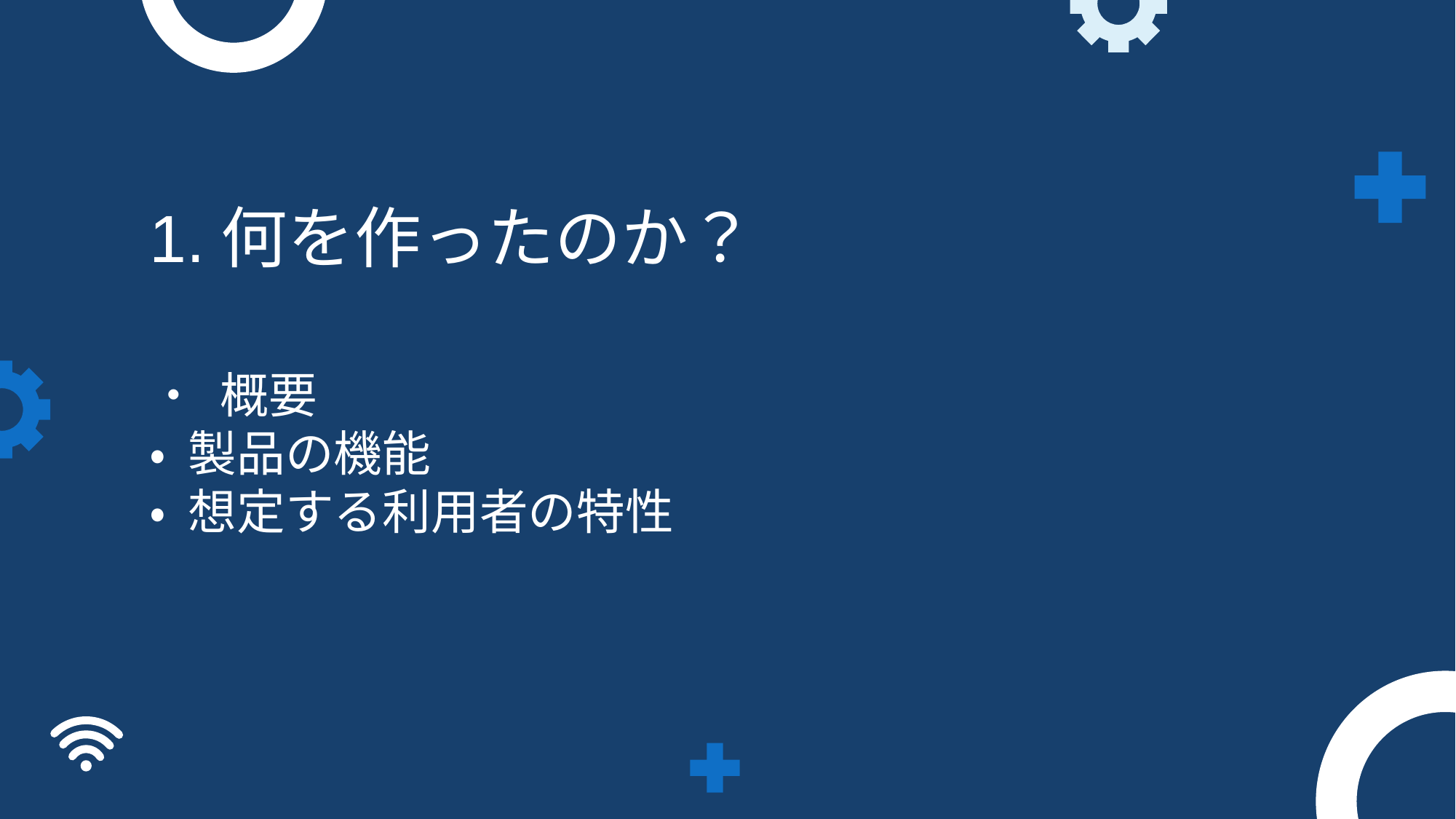

# 1.何を作ったのか？
• 概要
• 製品の機能
• 想定する利⽤者の特性